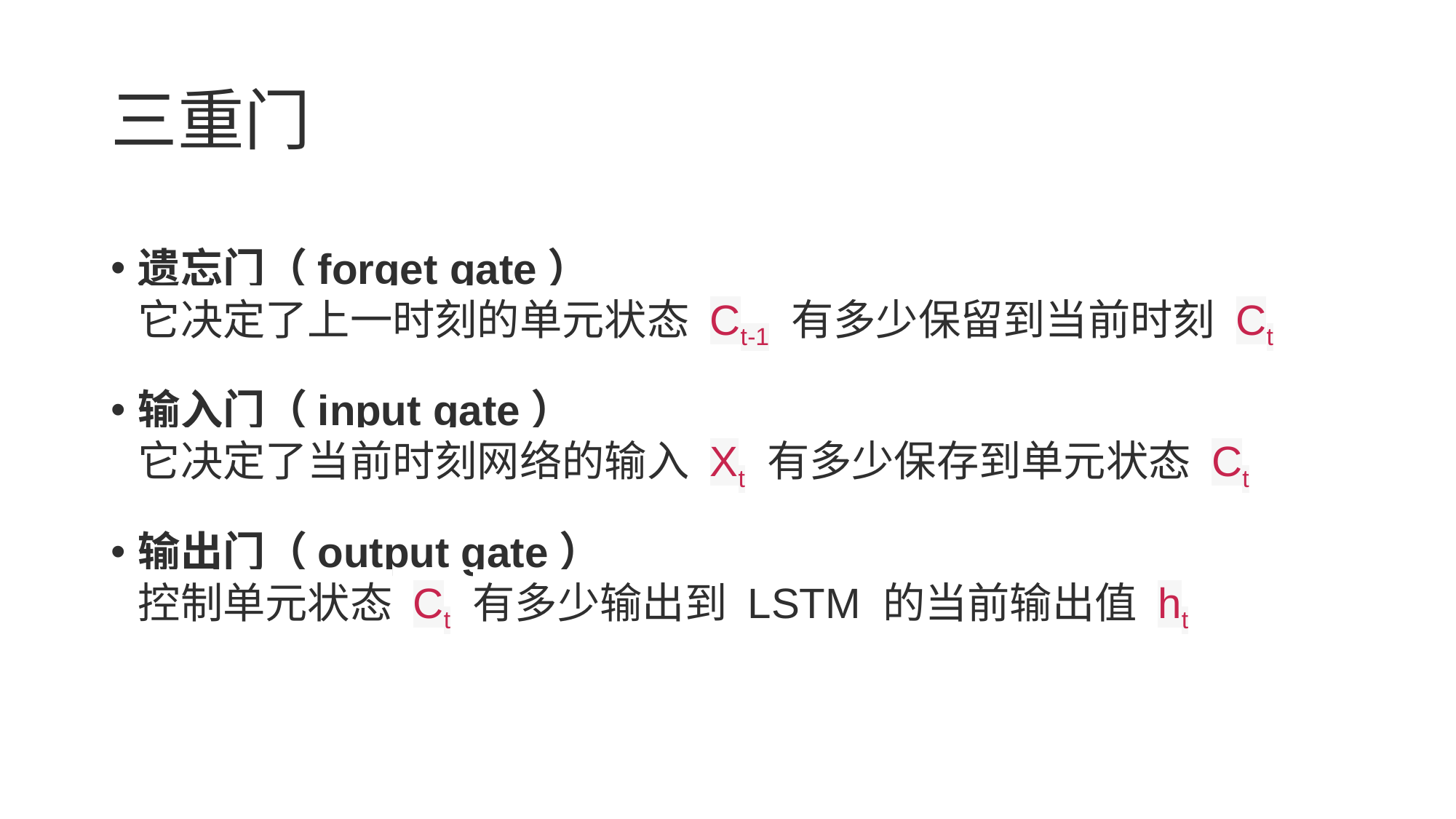

# 三重门
遗忘门（forget gate）
它决定了上一时刻的单元状态 Ct-1 有多少保留到当前时刻 Ct
输入门（input gate）
它决定了当前时刻网络的输入 Xt 有多少保存到单元状态 Ct
输出门（output gate）
控制单元状态 Ct 有多少输出到 LSTM 的当前输出值 ht